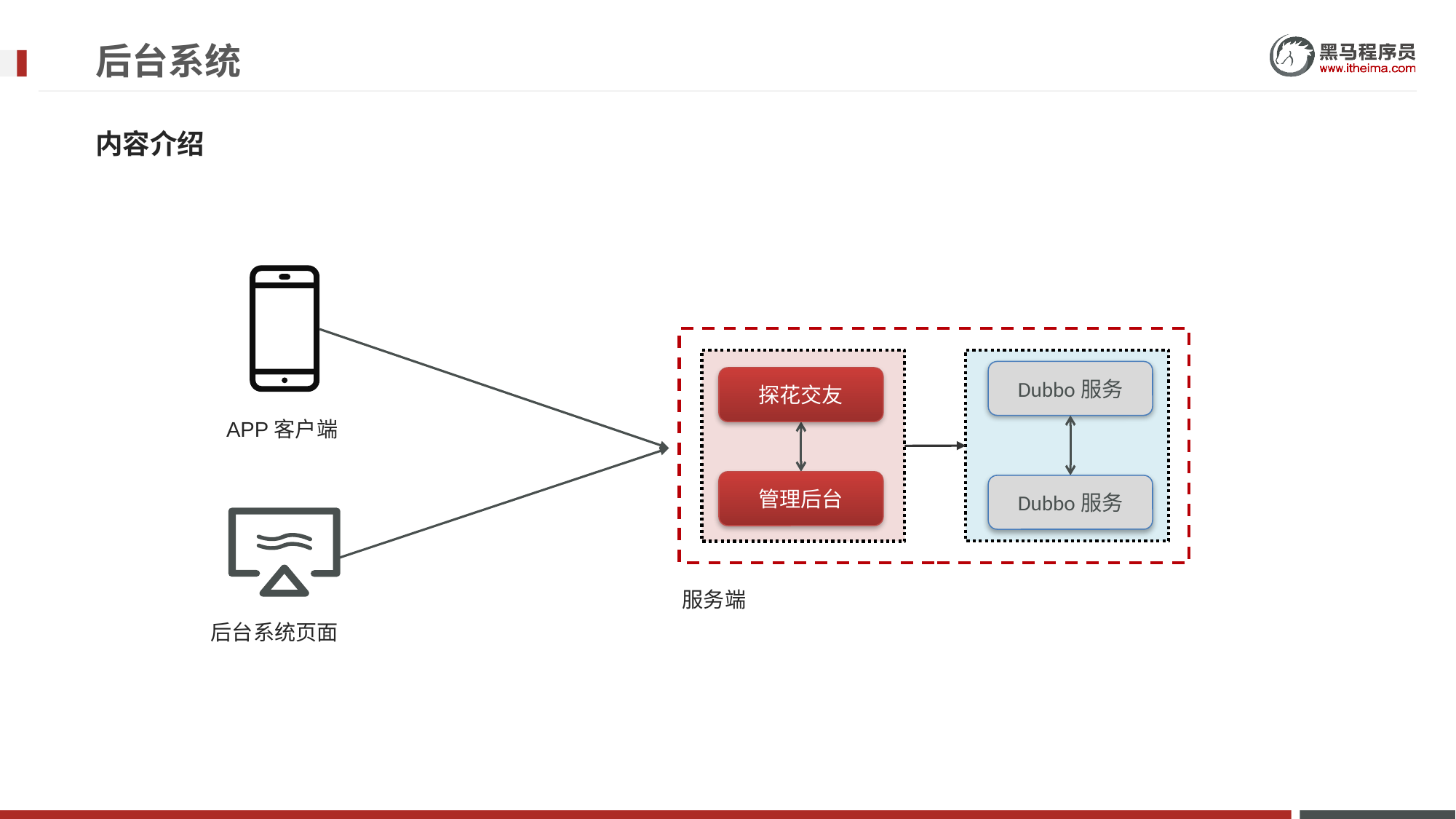

# 后台系统
内容介绍

APP客户端

Dubbo服务
探花交友
管理后台
Dubbo服务

后台系统页面
服务端